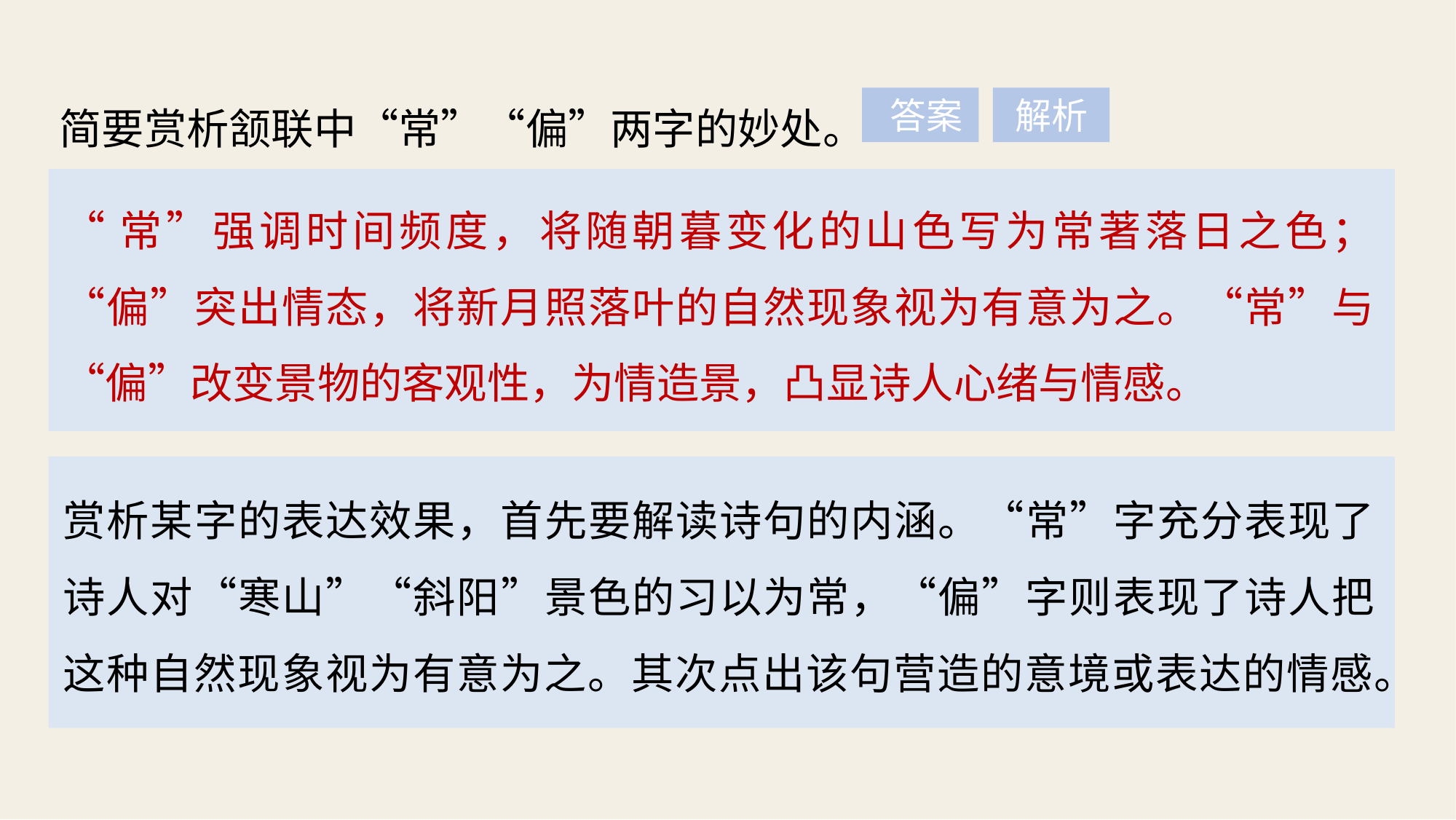

简要赏析颔联中“常”“偏”两字的妙处。
解析
 答案

“常”强调时间频度，将随朝暮变化的山色写为常著落日之色；“偏”突出情态，将新月照落叶的自然现象视为有意为之。“常”与“偏”改变景物的客观性，为情造景，凸显诗人心绪与情感。

赏析某字的表达效果，首先要解读诗句的内涵。“常”字充分表现了诗人对“寒山”“斜阳”景色的习以为常，“偏”字则表现了诗人把这种自然现象视为有意为之。其次点出该句营造的意境或表达的情感。